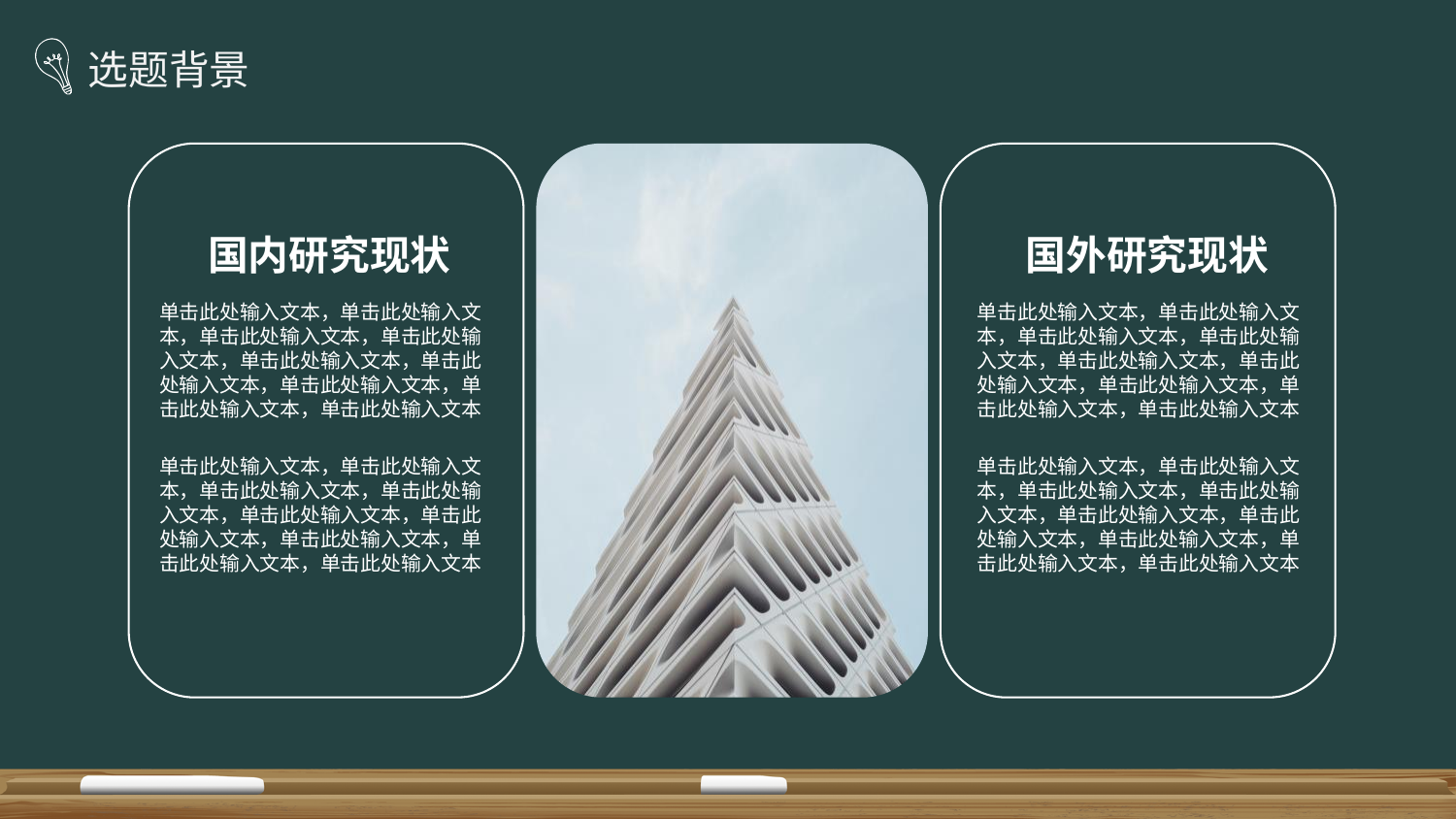

选题背景

国内研究现状
国外研究现状
单击此处输入文本，单击此处输入文本，单击此处输入文本，单击此处输入文本，单击此处输入文本，单击此处输入文本，单击此处输入文本，单击此处输入文本，单击此处输入文本
单击此处输入文本，单击此处输入文本，单击此处输入文本，单击此处输入文本，单击此处输入文本，单击此处输入文本，单击此处输入文本，单击此处输入文本，单击此处输入文本
单击此处输入文本，单击此处输入文本，单击此处输入文本，单击此处输入文本，单击此处输入文本，单击此处输入文本，单击此处输入文本，单击此处输入文本，单击此处输入文本
单击此处输入文本，单击此处输入文本，单击此处输入文本，单击此处输入文本，单击此处输入文本，单击此处输入文本，单击此处输入文本，单击此处输入文本，单击此处输入文本